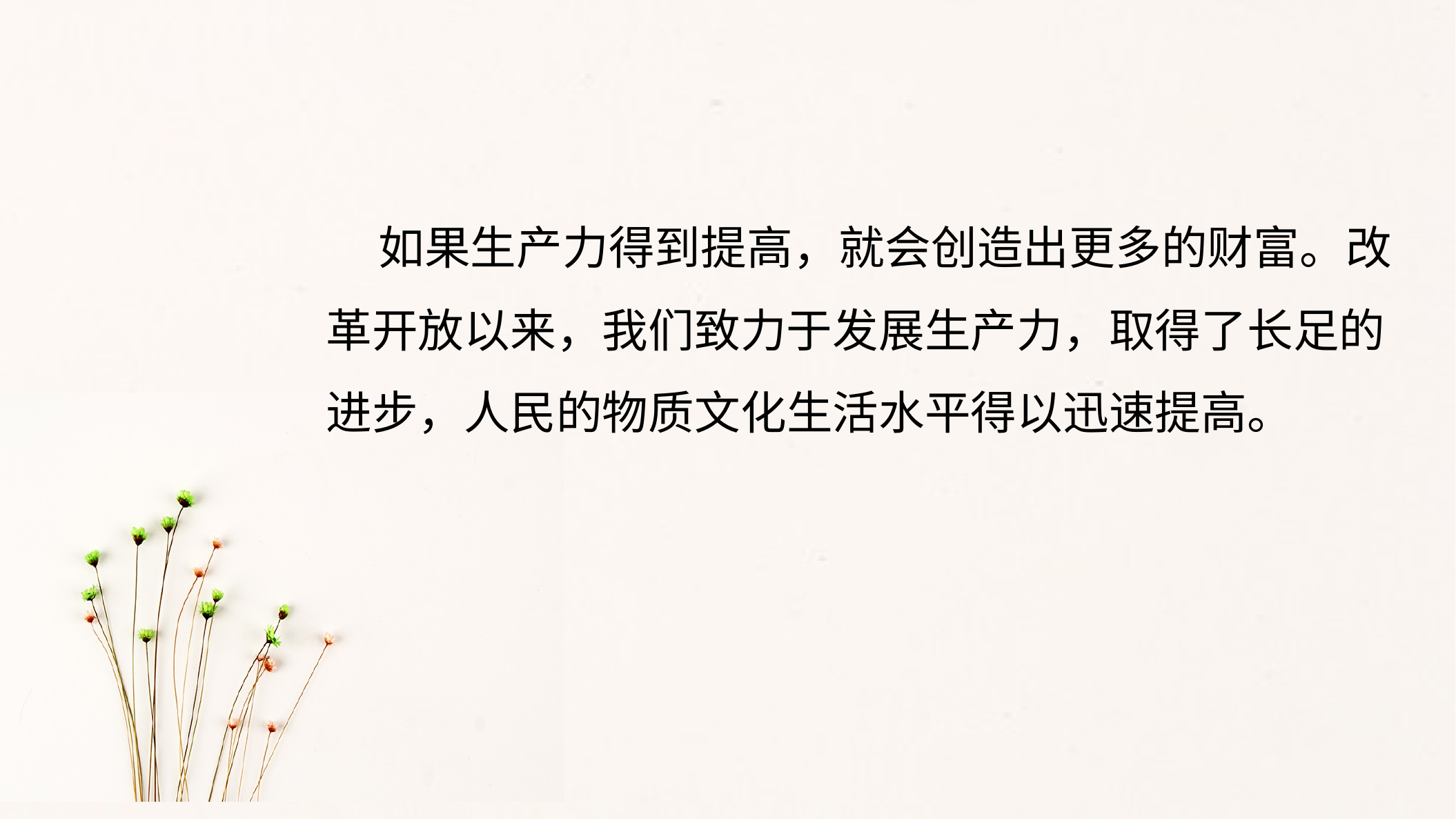

如果生产力得到提高，就会创造出更多的财富。改革开放以来，我们致力于发展生产力，取得了长足的进步，人民的物质文化生活水平得以迅速提高。